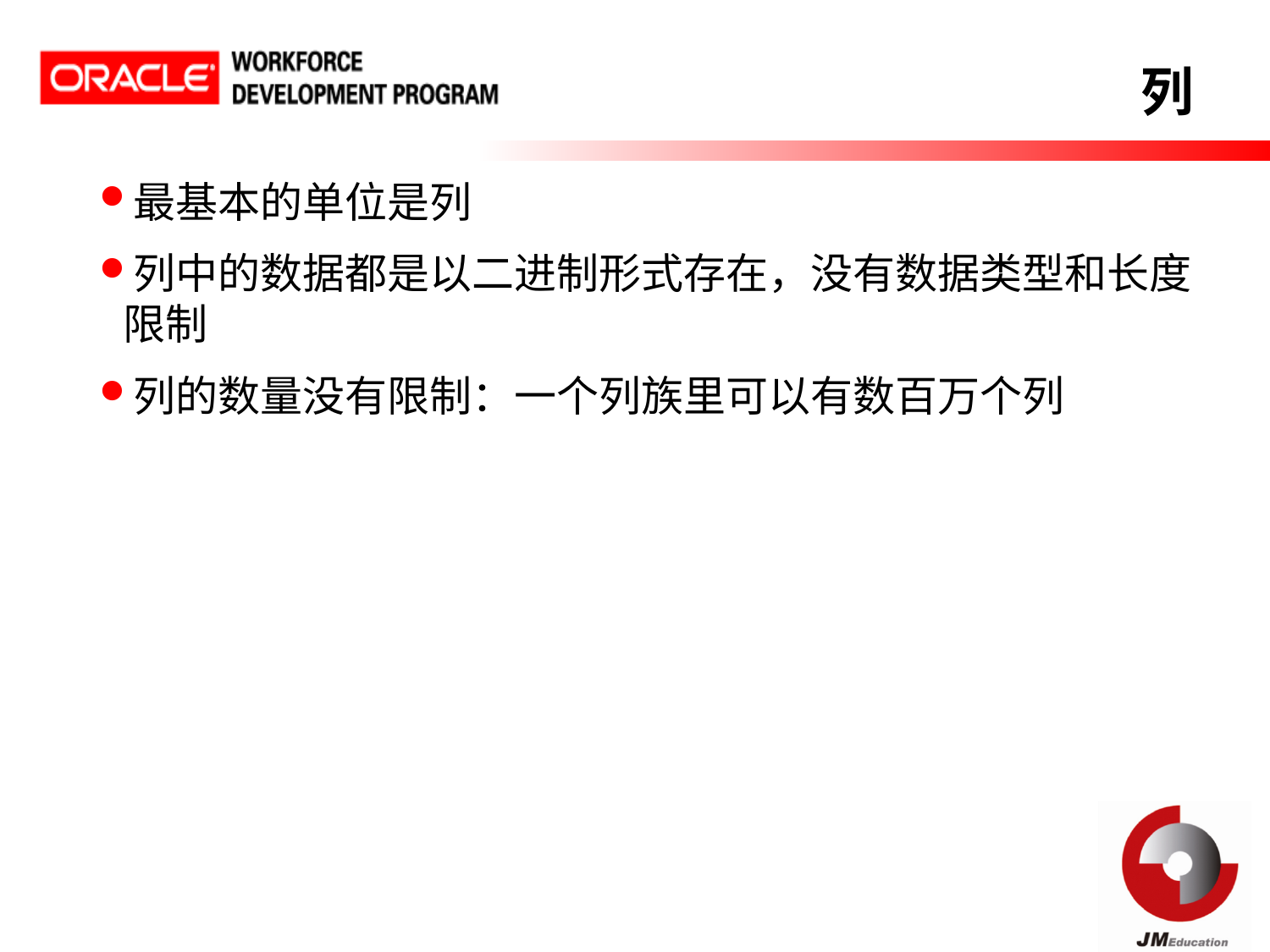

列
最基本的单位是列
列中的数据都是以二进制形式存在，没有数据类型和长度限制
列的数量没有限制：一个列族里可以有数百万个列